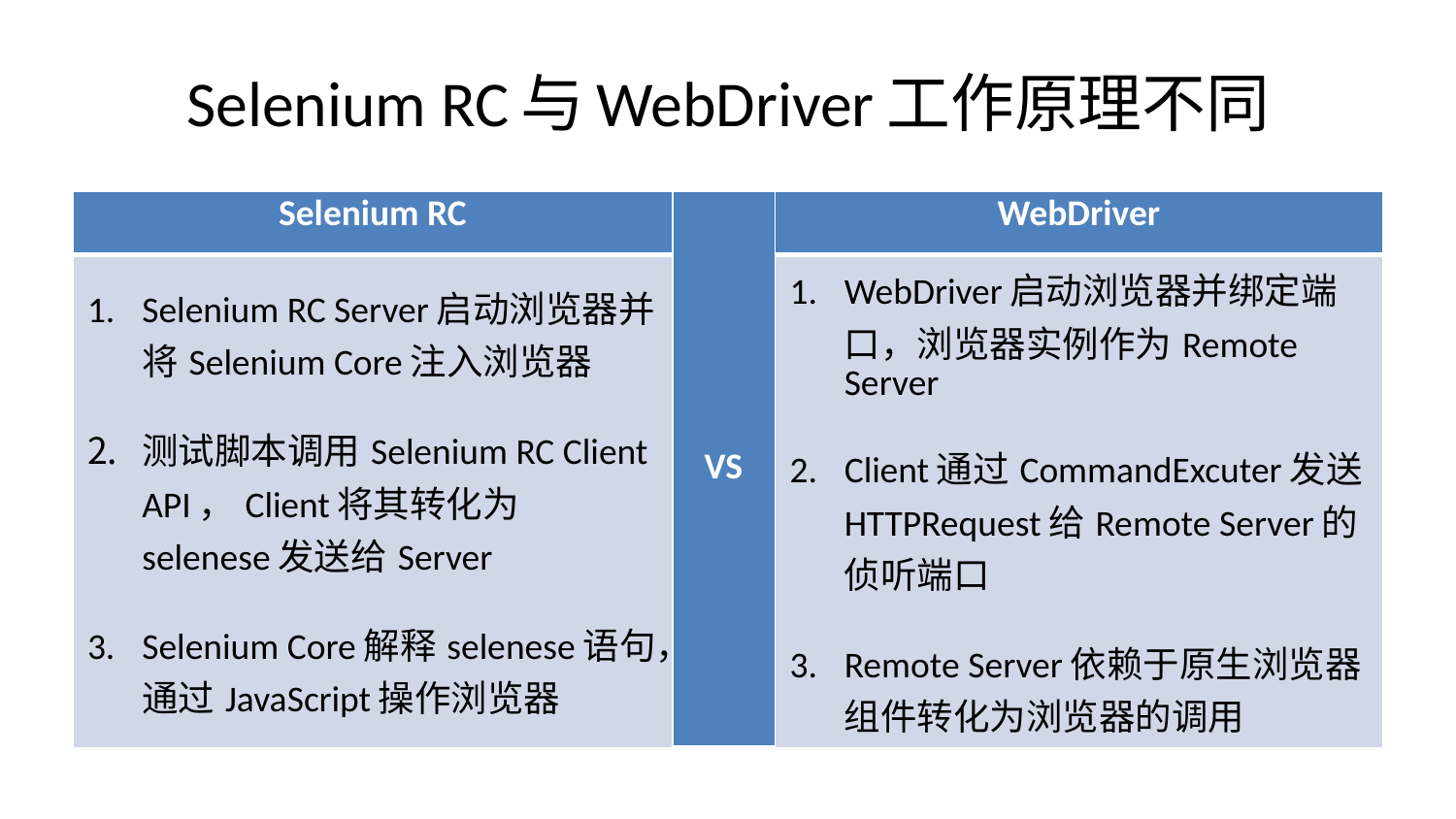

# Selenium RC与WebDriver工作原理不同
| Selenium RC | VS | WebDriver |
| --- | --- | --- |
| Selenium RC Server启动浏览器并将Selenium Core注入浏览器 测试脚本调用Selenium RC Client API，Client将其转化为selenese发送给Server Selenium Core解释selenese语句，通过JavaScript操作浏览器 |  | WebDriver启动浏览器并绑定端口，浏览器实例作为Remote Server Client通过CommandExcuter发送HTTPRequest给Remote Server的侦听端口 Remote Server依赖于原生浏览器组件转化为浏览器的调用 |